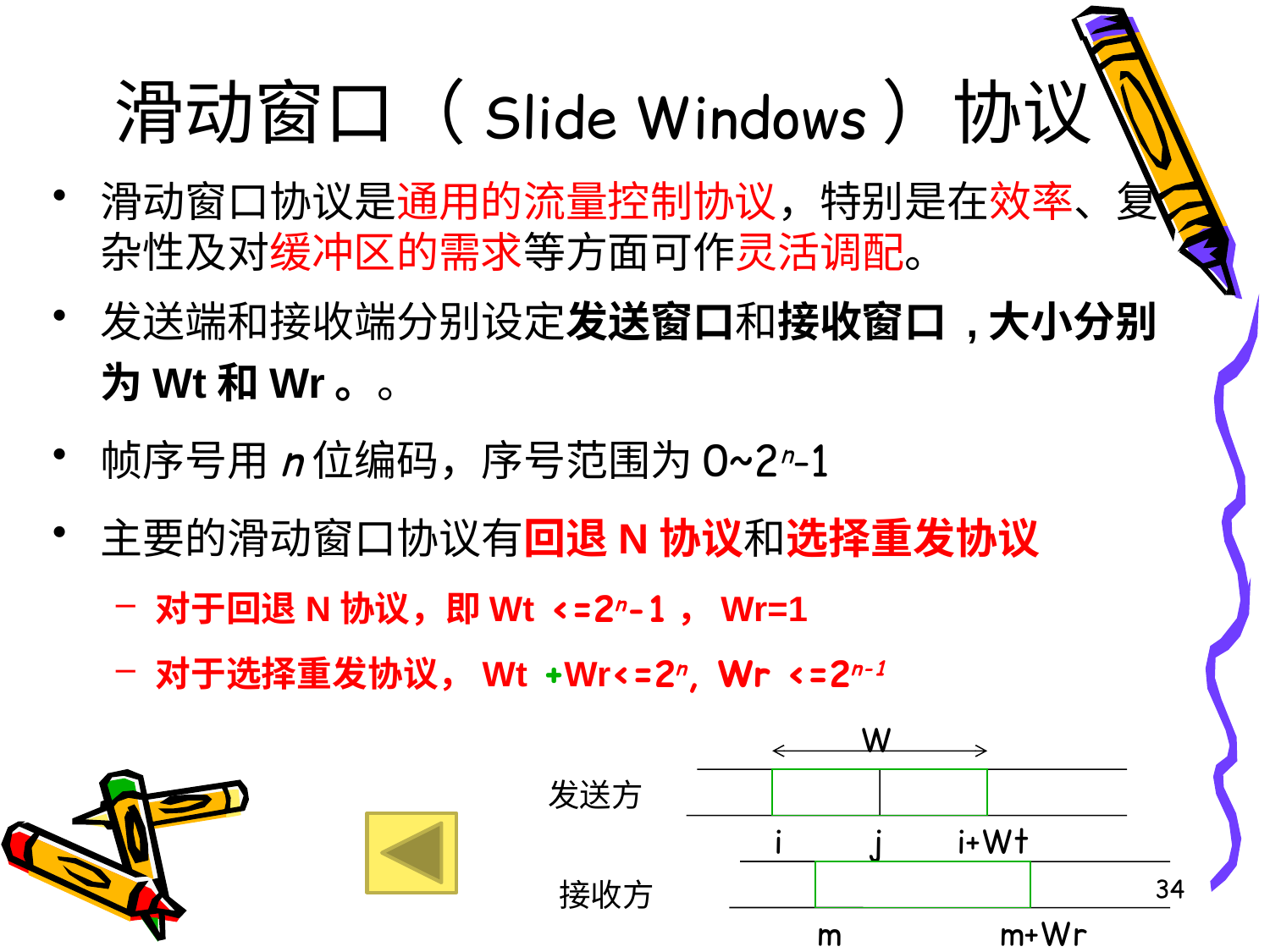

# 滑动窗口（Slide Windows）协议
滑动窗口协议是通用的流量控制协议，特别是在效率、复杂性及对缓冲区的需求等方面可作灵活调配。
发送端和接收端分别设定发送窗口和接收窗口 ,大小分别为Wt和Wr。。
帧序号用n位编码，序号范围为0~2n-1
主要的滑动窗口协议有回退N协议和选择重发协议
对于回退N协议，即Wt <=2n-1，Wr=1
对于选择重发协议，Wt +Wr<=2n, Wr <=2n-1
W

发送方

i
j
i+Wt

接收方

m
m+Wr

34